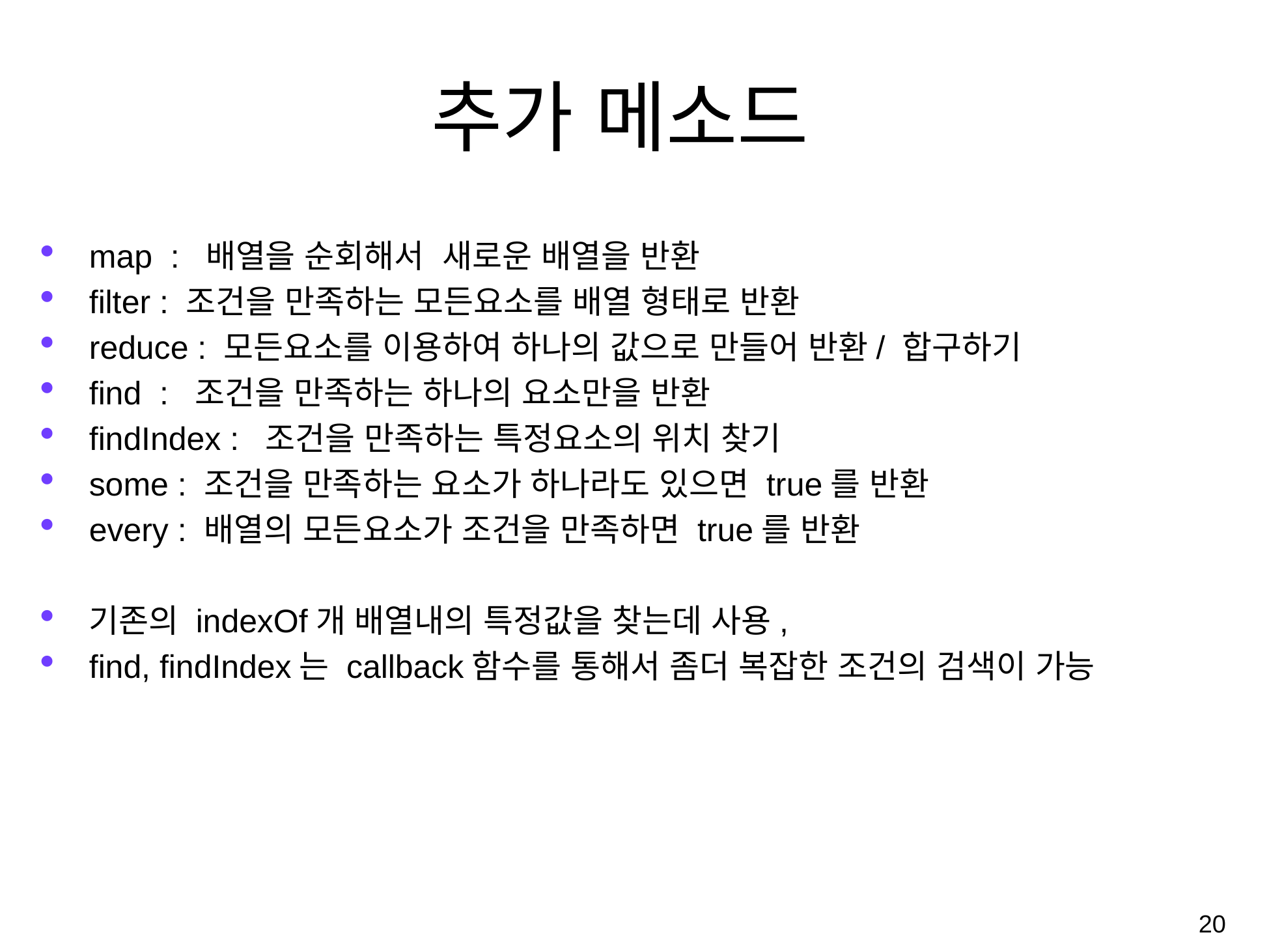

# 추가 메소드

map  :  배열을 순회해서  새로운 배열을 반환
filter : 조건을 만족하는 모든요소를 배열 형태로 반환
reduce : 모든요소를 이용하여 하나의 값으로 만들어 반환/ 합구하기
find  :  조건을 만족하는 하나의 요소만을 반환
findIndex :  조건을 만족하는 특정요소의 위치 찾기
some : 조건을 만족하는 요소가 하나라도 있으면 true를 반환
every : 배열의 모든요소가 조건을 만족하면 true를 반환

기존의 indexOf개 배열내의 특정값을 찾는데 사용,
find, findIndex는 callback함수를 통해서 좀더 복잡한 조건의 검색이 가능

20